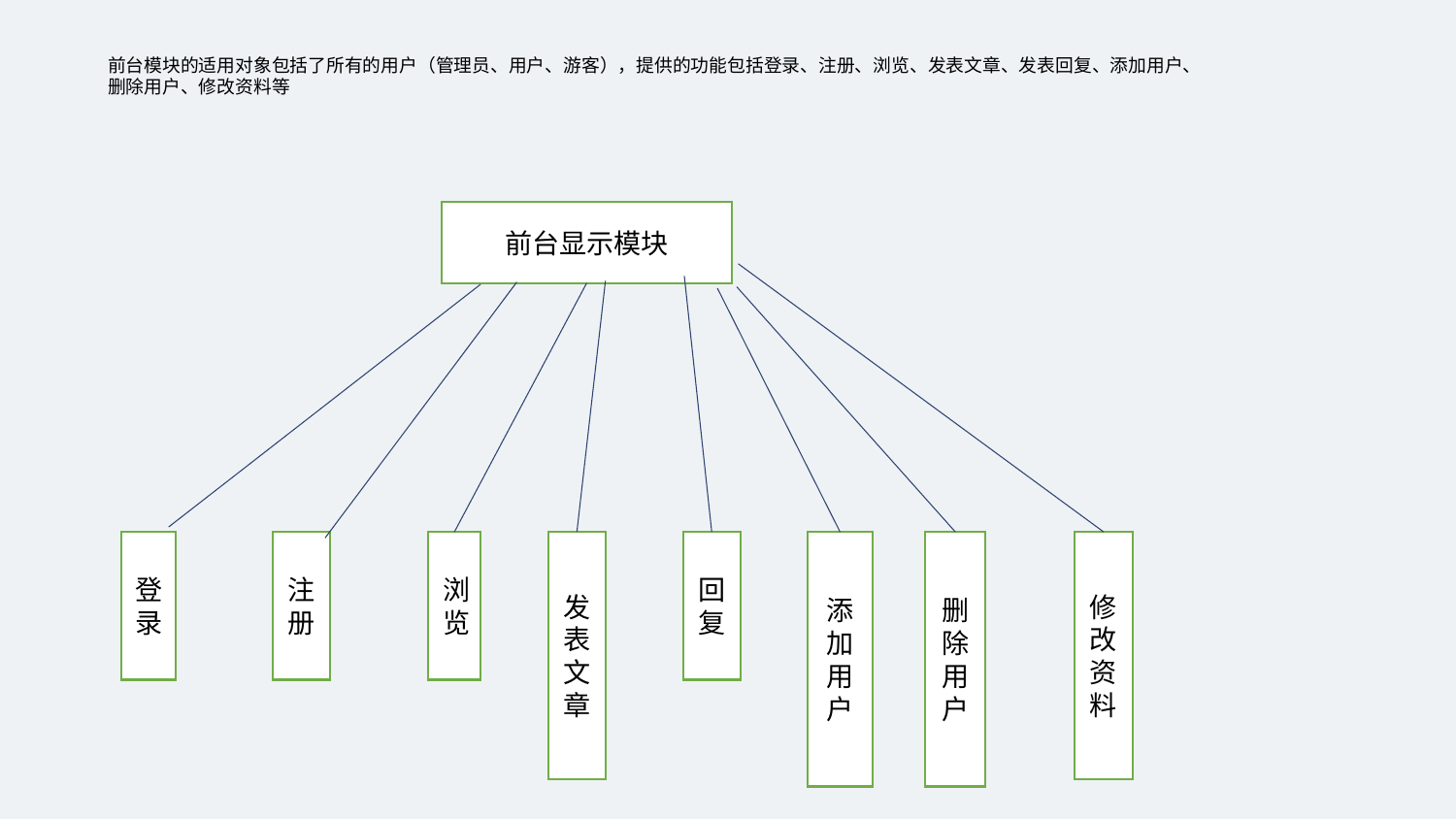

前台模块的适用对象包括了所有的用户（管理员、用户、游客），提供的功能包括登录、注册、浏览、发表文章、发表回复、添加用户、删除用户、修改资料等
前台显示模块
登录
注册
浏览
发表文章
回复
添加用户
删除用户
修改资料